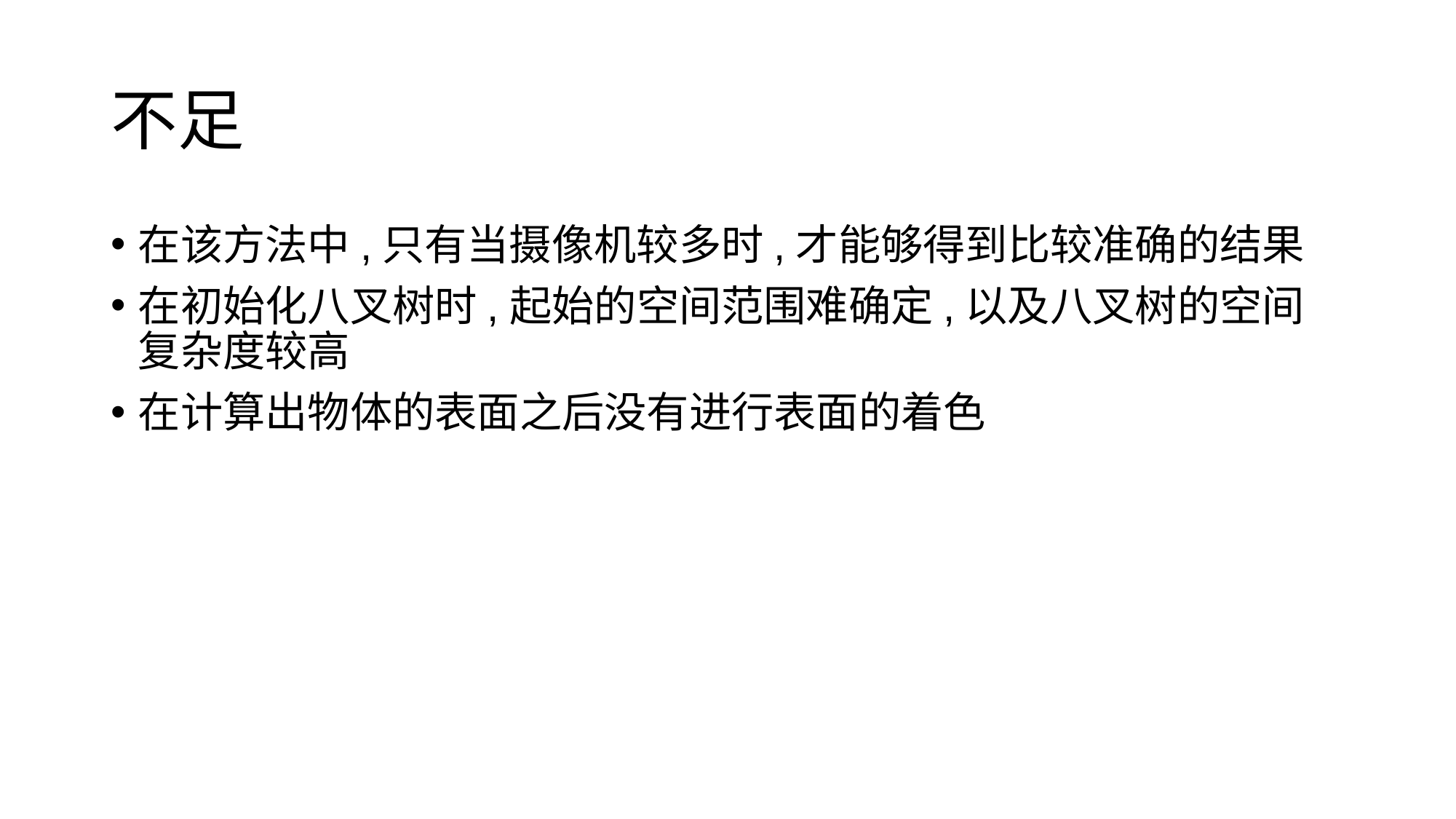

# 不足
在该方法中,只有当摄像机较多时,才能够得到比较准确的结果
在初始化八叉树时,起始的空间范围难确定,以及八叉树的空间复杂度较高
在计算出物体的表面之后没有进行表面的着色